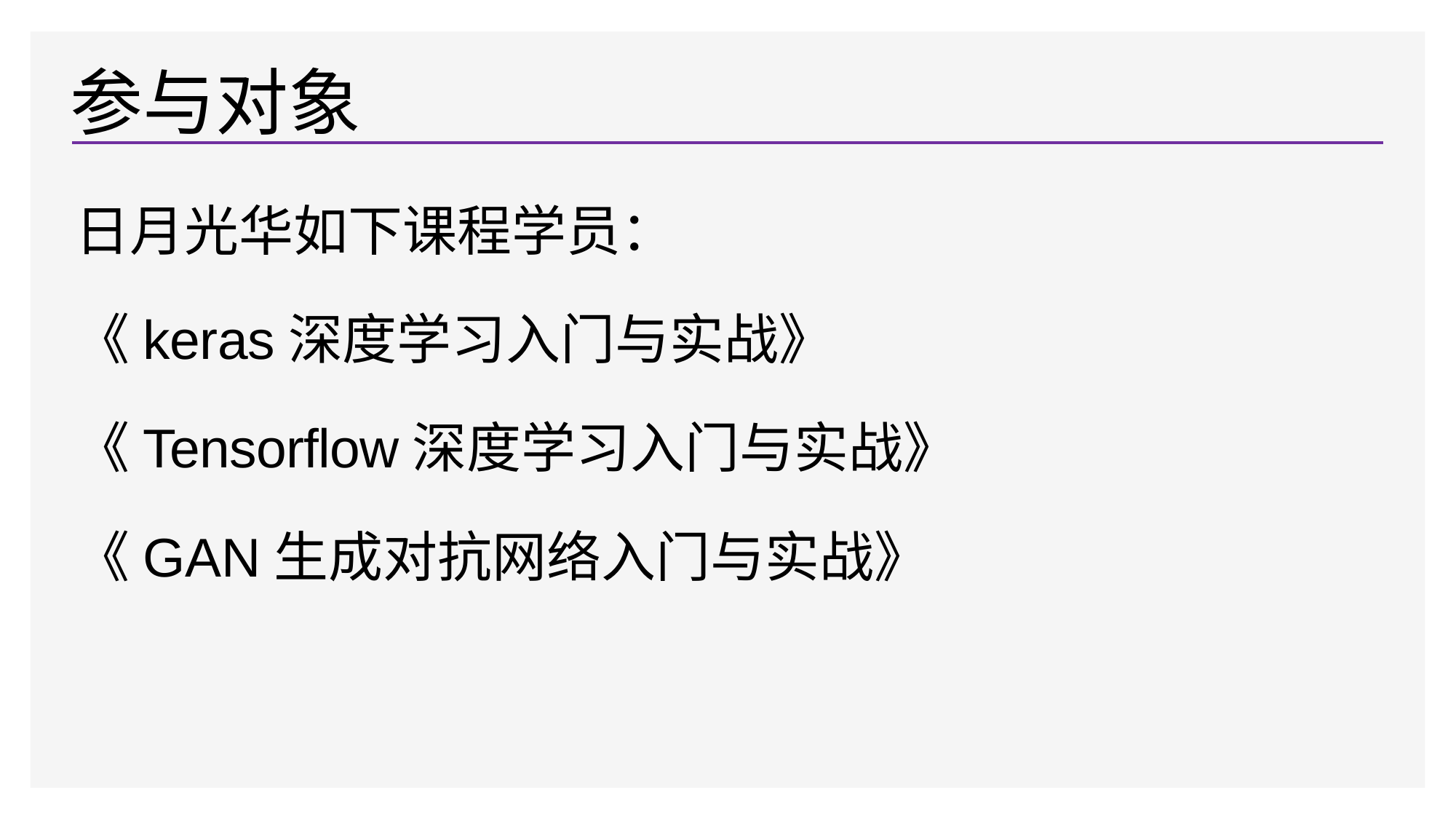

# 参与对象
日月光华如下课程学员：

《keras深度学习入门与实战》

《Tensorflow深度学习入门与实战》

《GAN生成对抗网络入门与实战》